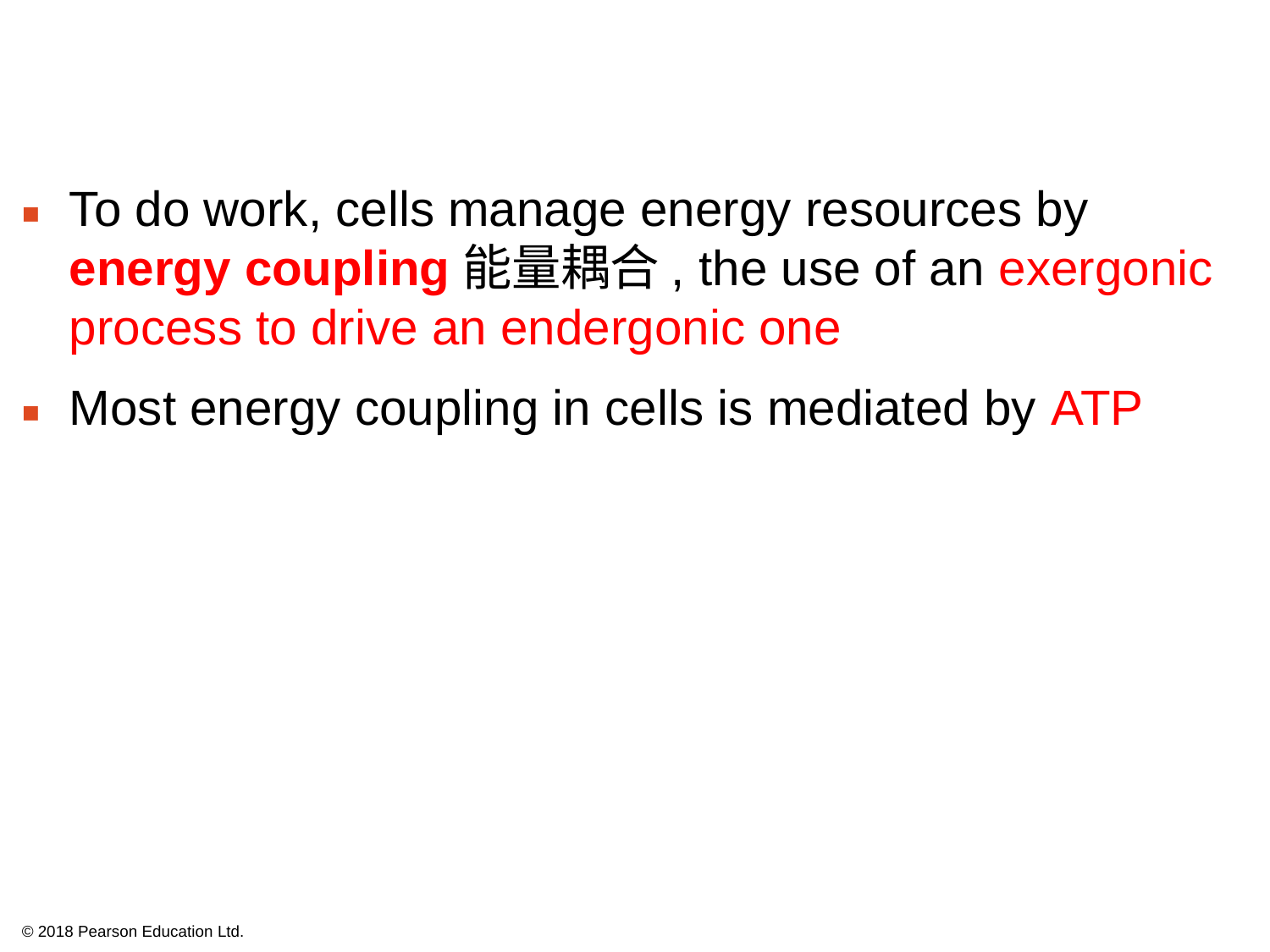

To do work, cells manage energy resources by energy coupling能量耦合, the use of an exergonic process to drive an endergonic one
Most energy coupling in cells is mediated by ATP
© 2018 Pearson Education Ltd.